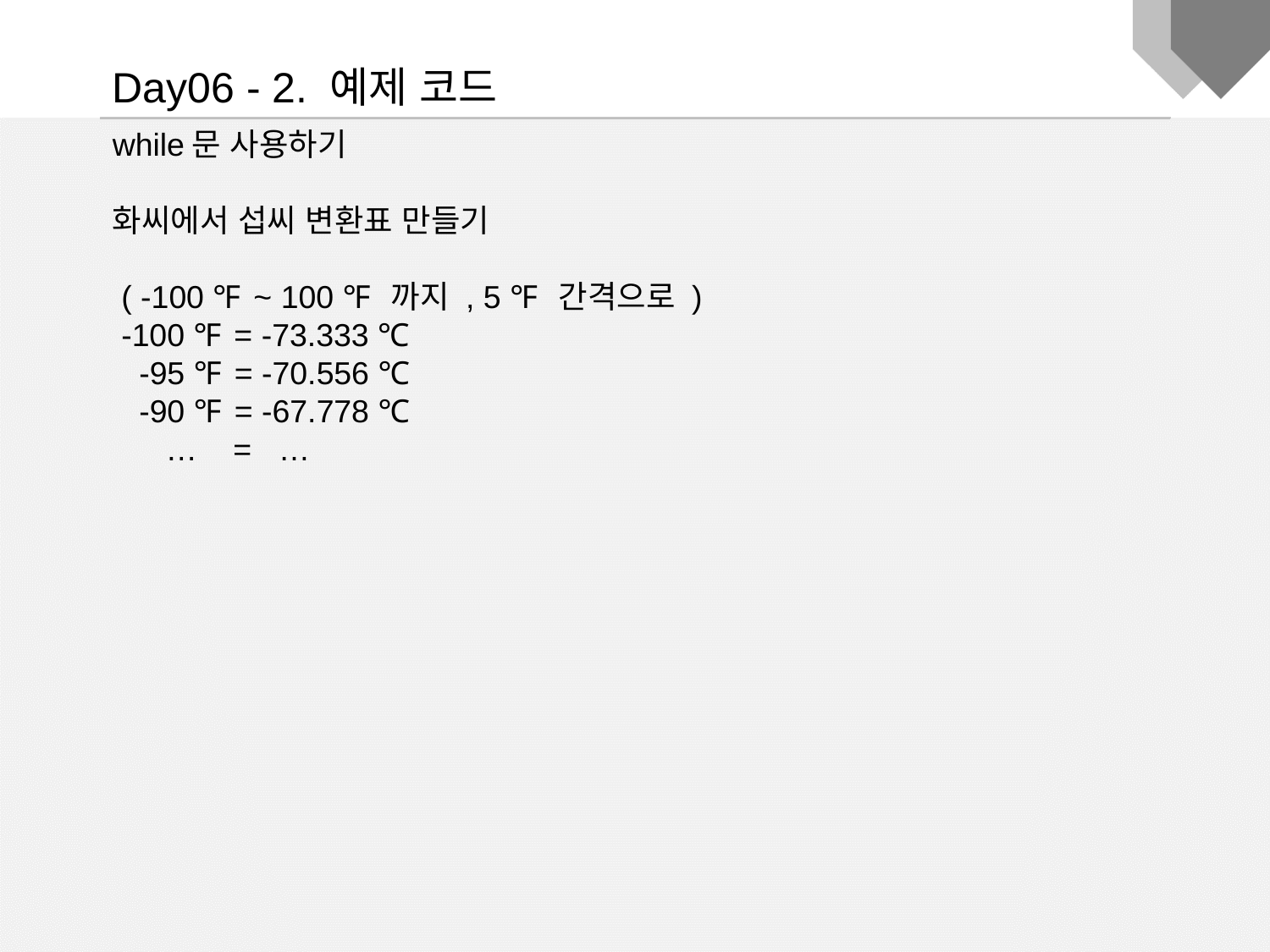

Day06 - 2. 예제 코드
while문 사용하기

화씨에서 섭씨 변환표 만들기

 ( -100 ℉ ~ 100 ℉ 까지 , 5 ℉ 간격으로 )
 -100 ℉ = -73.333 ℃
   -95 ℉ = -70.556 ℃
   -90 ℉ = -67.778 ℃
      …    =   …